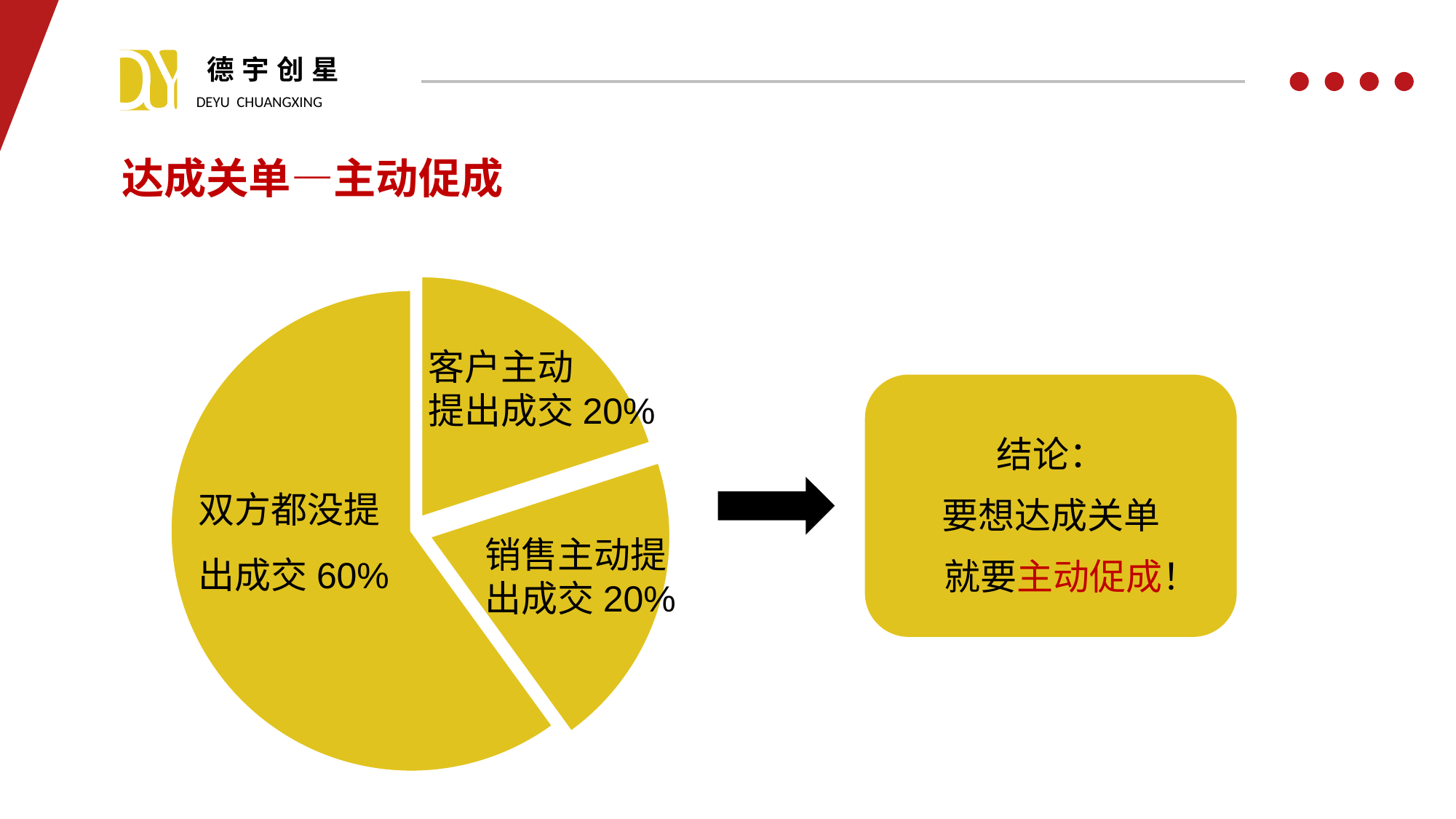

达成关单—主动促成

### Chart

| Category | 列2 |
|---|---|
| 客户 | 0.2 |
| 销售 | 0.2 |
| 均无 | 0.6 |
|  | None |
客户主动提出成交  20%
客户主动
提出成交20%
结论：
要想达成关单
    就要主动促成！
双方都没提出成交
    60%
双方都没提
出成交60%

销售主动
提出成交
20%
销售主动提
出成交20%